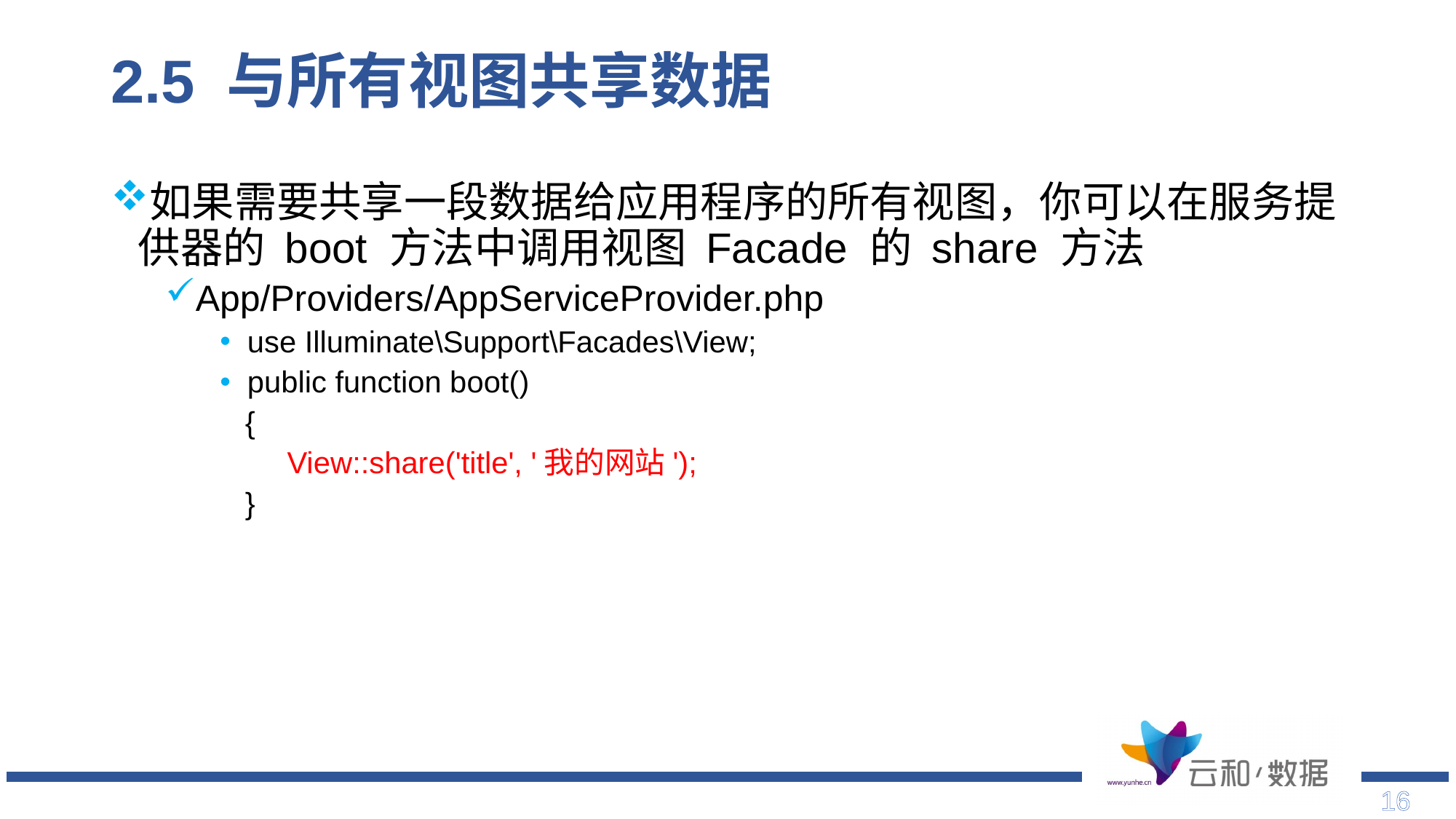

# 2.5 与所有视图共享数据
如果需要共享一段数据给应用程序的所有视图，你可以在服务提供器的 boot 方法中调用视图 Facade 的 share 方法
App/Providers/AppServiceProvider.php
use Illuminate\Support\Facades\View;
public function boot()
   {
        View::share('title', '我的网站');
   }